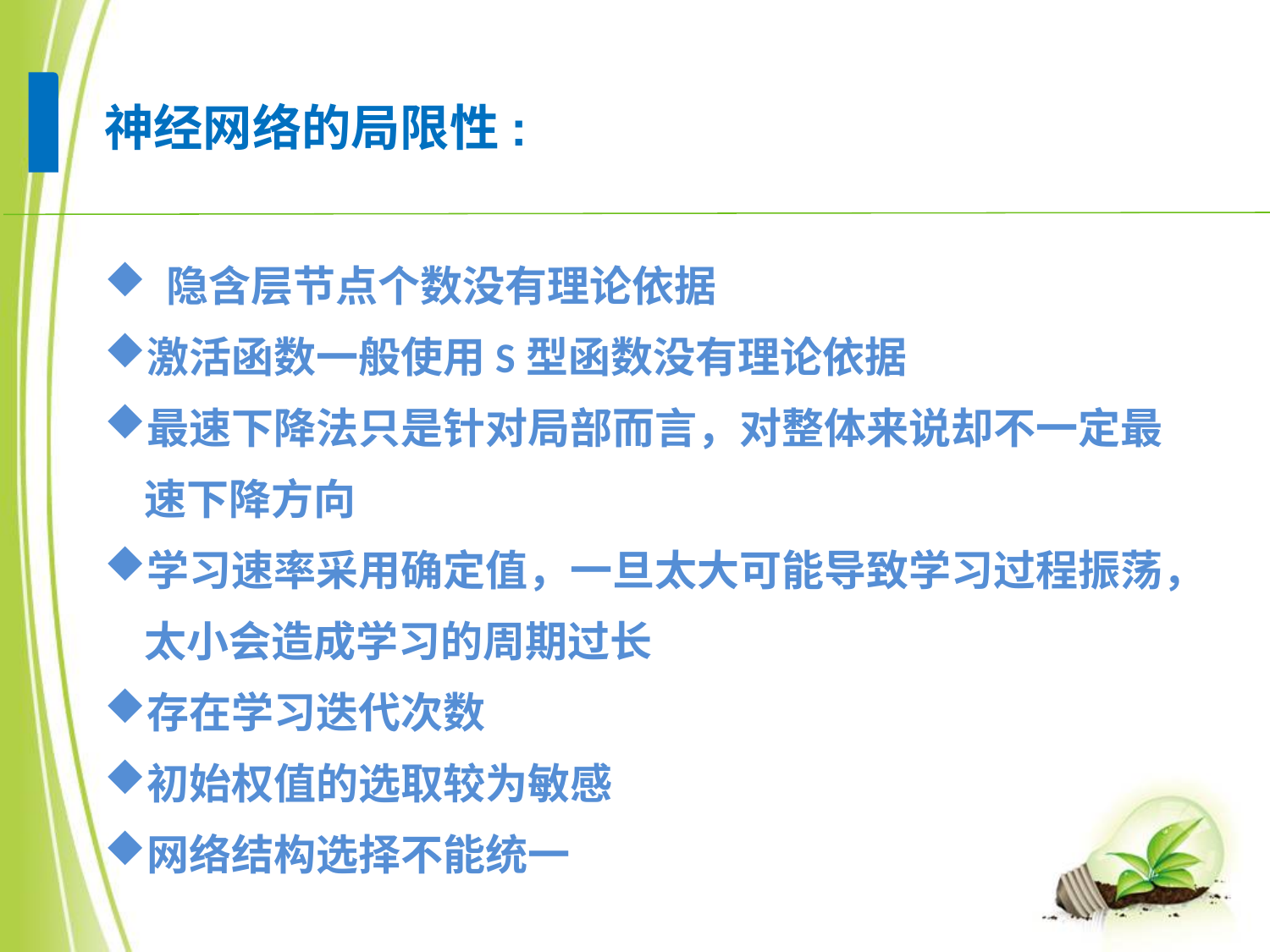

神经网络的局限性:
 隐含层节点个数没有理论依据
激活函数一般使用S型函数没有理论依据
最速下降法只是针对局部而言，对整体来说却不一定最速下降方向
学习速率采用确定值，一旦太大可能导致学习过程振荡，太小会造成学习的周期过长
存在学习迭代次数
初始权值的选取较为敏感
网络结构选择不能统一